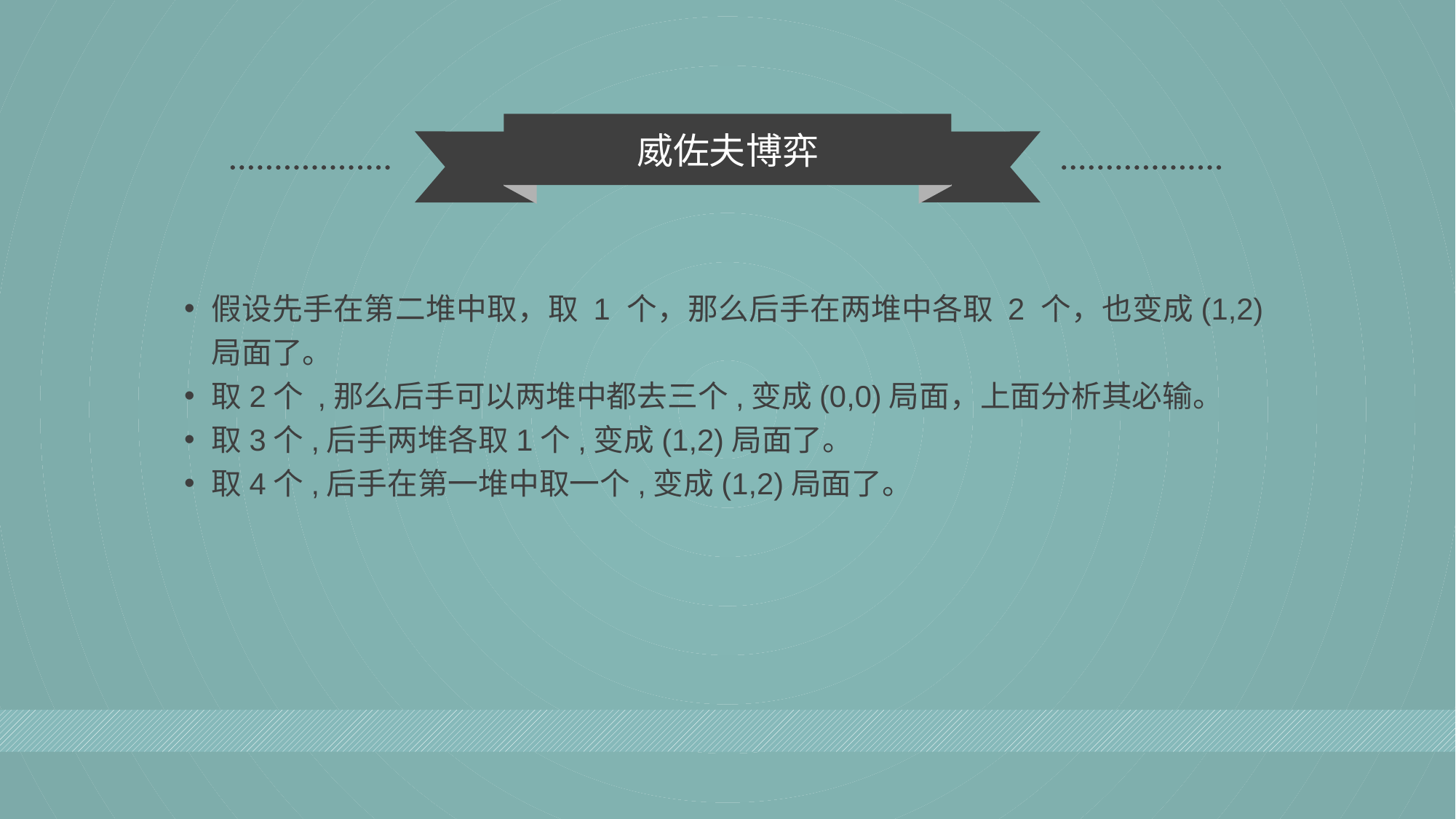

威佐夫博弈

假设先手在第二堆中取，取 1 个，那么后手在两堆中各取 2 个，也变成(1,2)局面了。
取2个 ,那么后手可以两堆中都去三个,变成(0,0)局面，上面分析其必输。
取3个,后手两堆各取1个,变成(1,2)局面了。
取4个,后手在第一堆中取一个,变成(1,2)局面了。